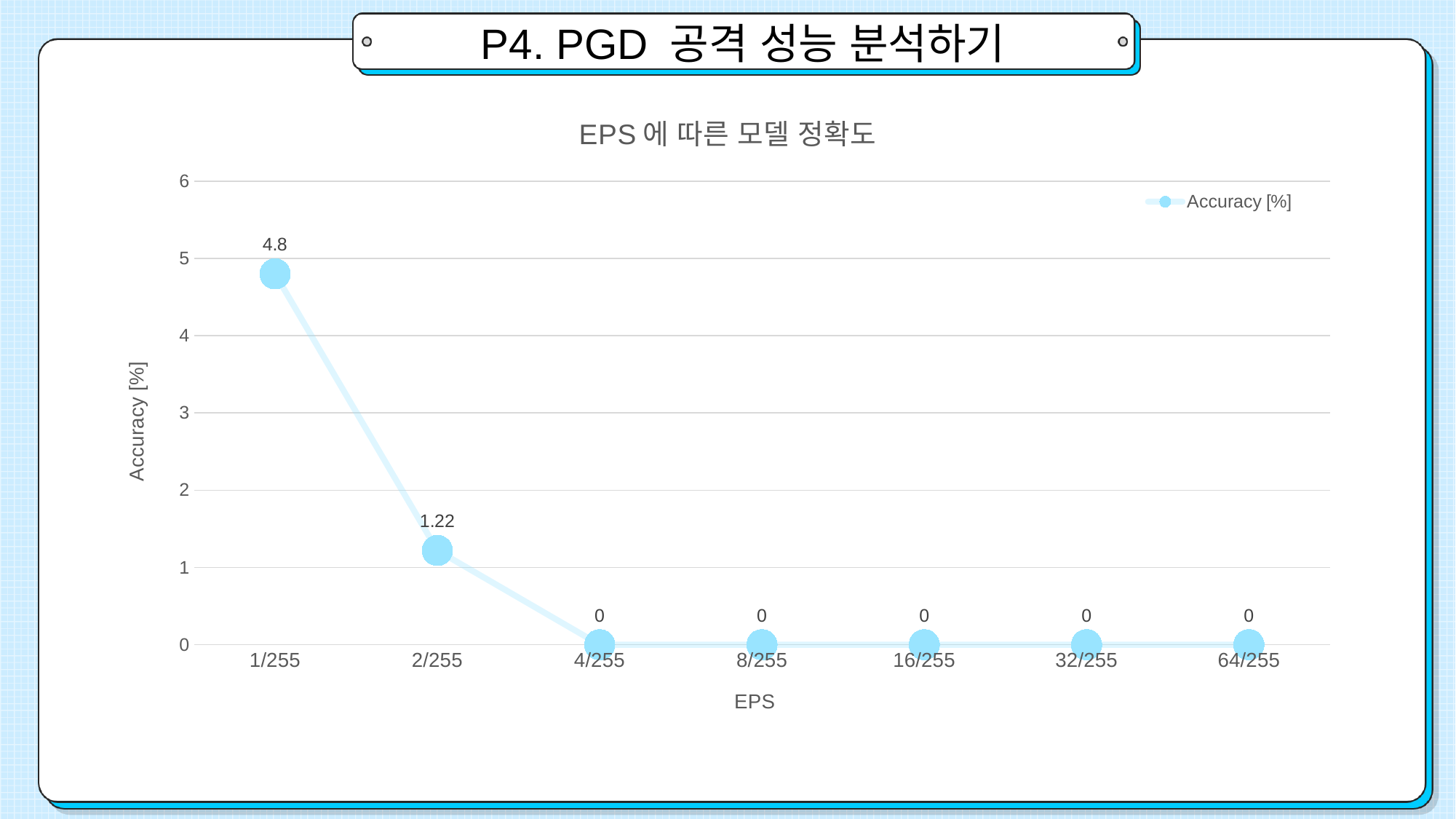

# P4. PGD 공격 성능 분석하기

### Chart: EPS에 따른 모델 정확도

| Category | Accuracy [%] |
|---|---|
| 1/255 | 4.8 |
| 2/255 | 1.22 |
| 4/255 | 0.0 |
| 8/255 | 0.0 |
| 16/255 | 0.0 |
| 32/255 | 0.0 |
| 64/255 | 0.0 |